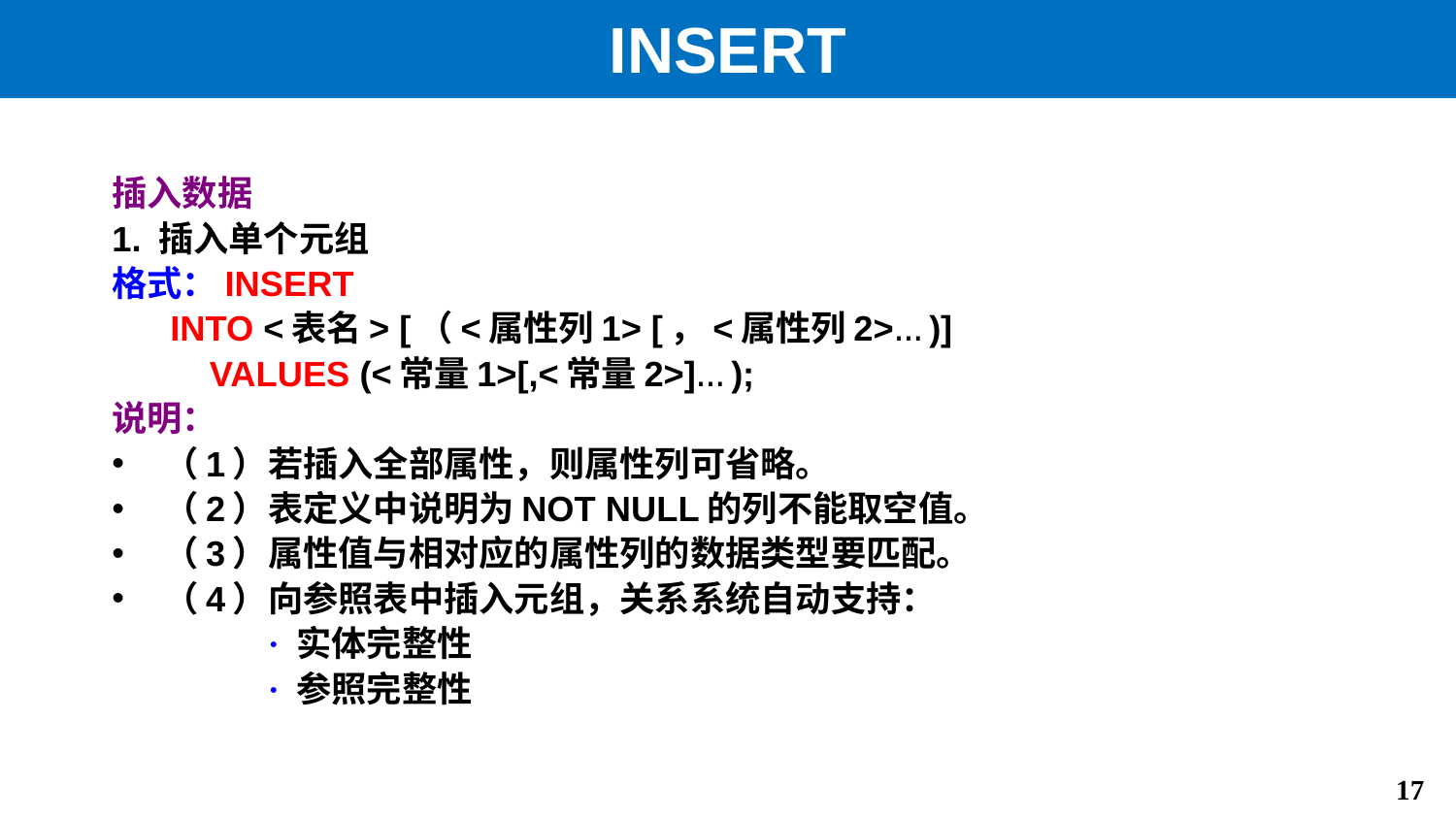

# INSERT
插入数据
1. 插入单个元组
格式：INSERT
      INTO <表名> [（<属性列1> [，<属性列2>…)]
   VALUES (<常量1>[,<常量2>]…);
说明：
（1）若插入全部属性，则属性列可省略。
（2）表定义中说明为NOT NULL的列不能取空值。
（3）属性值与相对应的属性列的数据类型要匹配。
（4）向参照表中插入元组，关系系统自动支持：
         · 实体完整性
         · 参照完整性